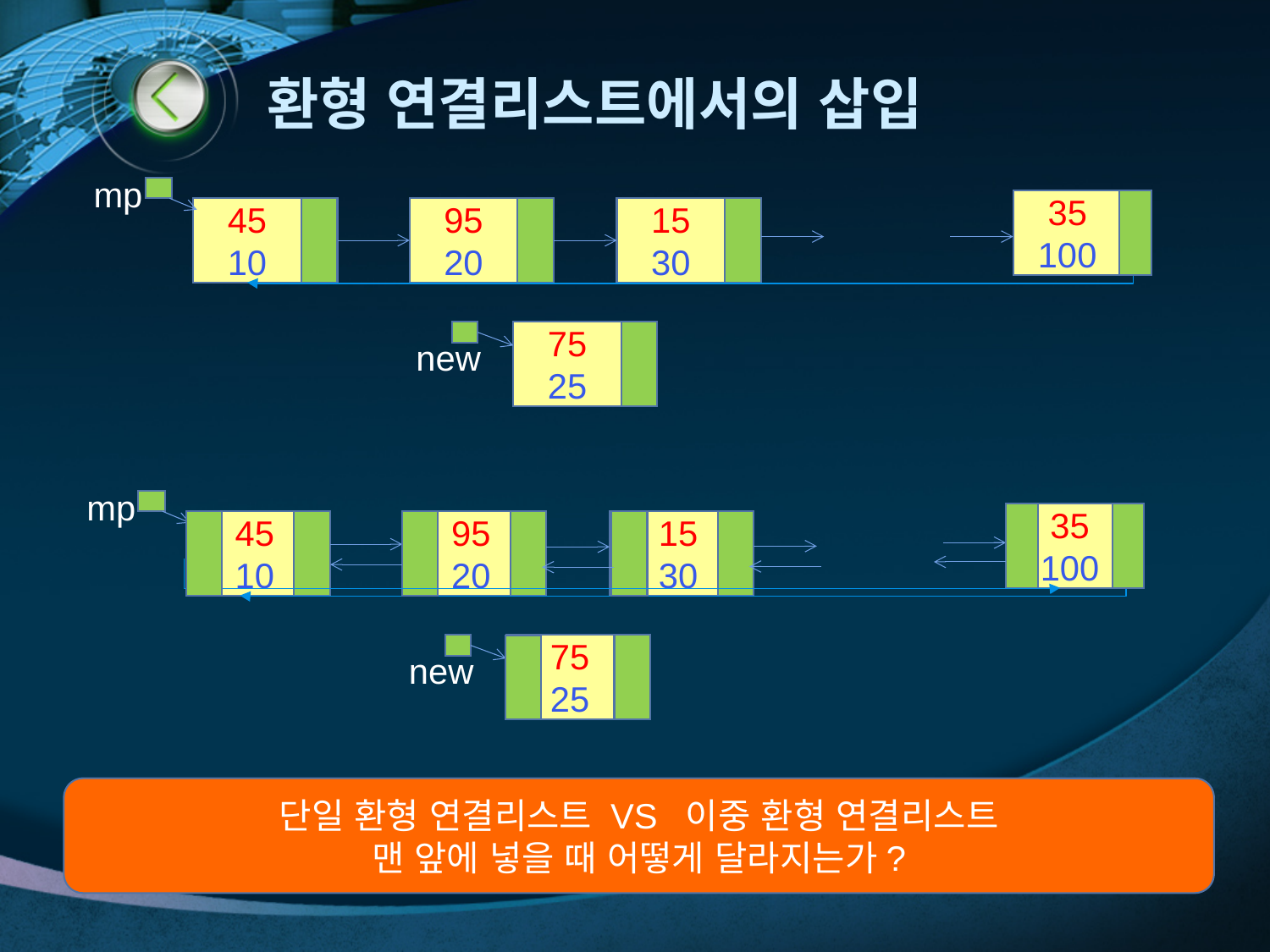

# 환형 연결리스트에서의 삽입
mp

35
100

45
10

95
20

15
30

75
25

new
mp

  35
  100

   45
   10

   95
   20

   15
   30

  75
  25

new
단일 환형 연결리스트 VS  이중 환형 연결리스트
맨 앞에 넣을 때 어떻게 달라지는가?